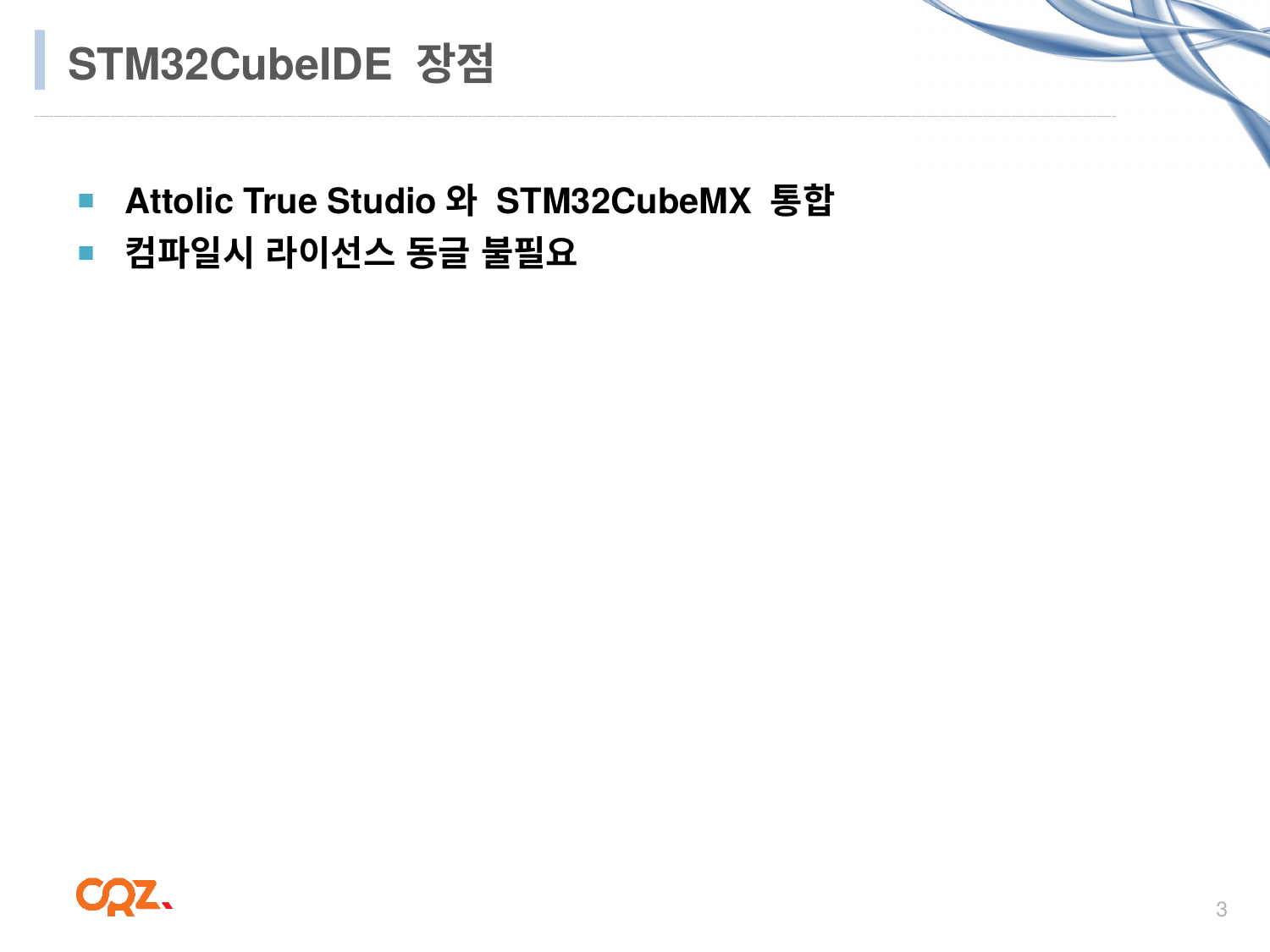

# STM32CubeIDE 장점
Attolic True Studio와 STM32CubeMX 통합
컴파일시 라이선스 동글 불필요

3